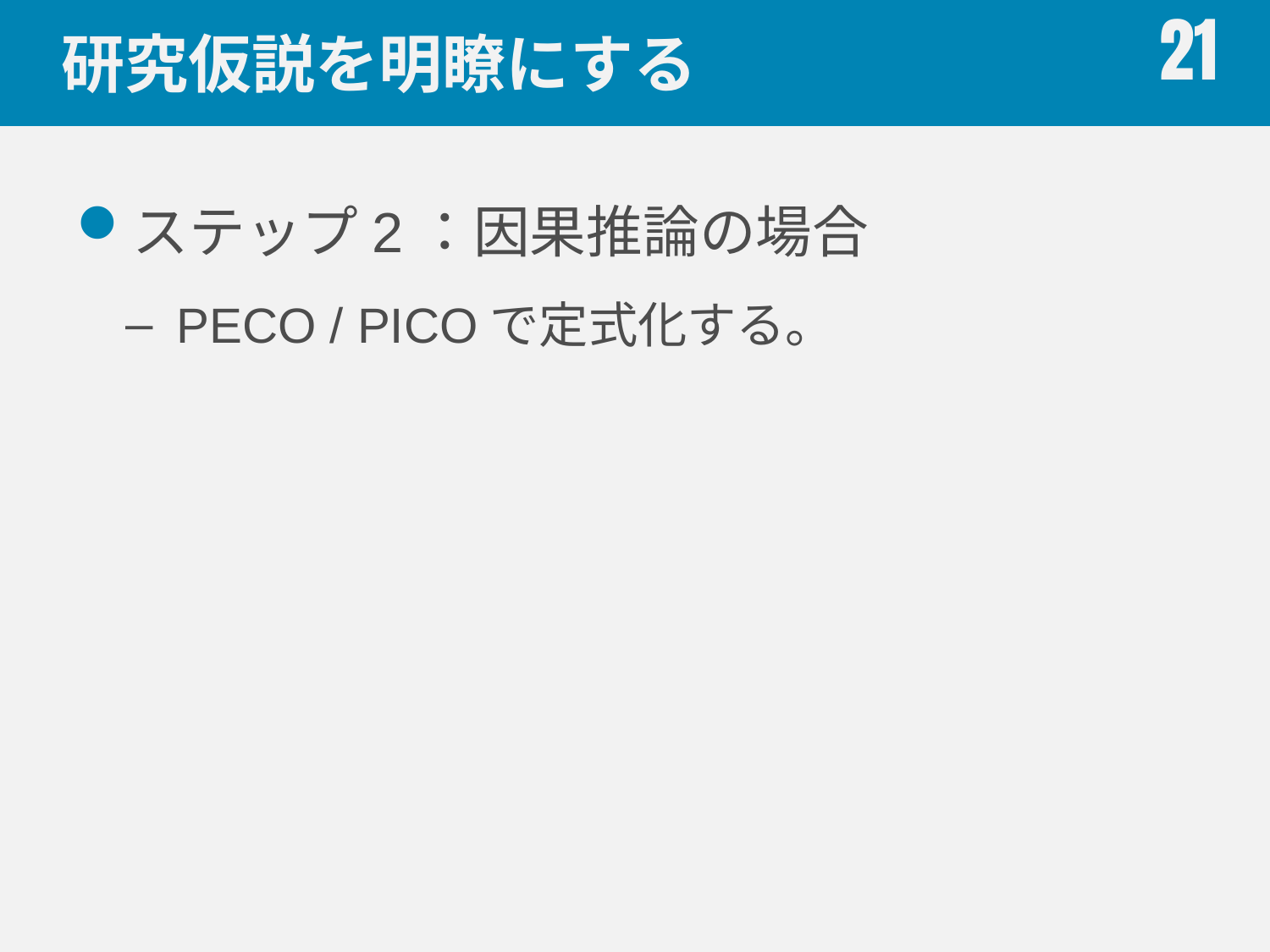

# 研究仮説を明瞭にする
21
ステップ2：因果推論の場合
PECO / PICOで定式化する。